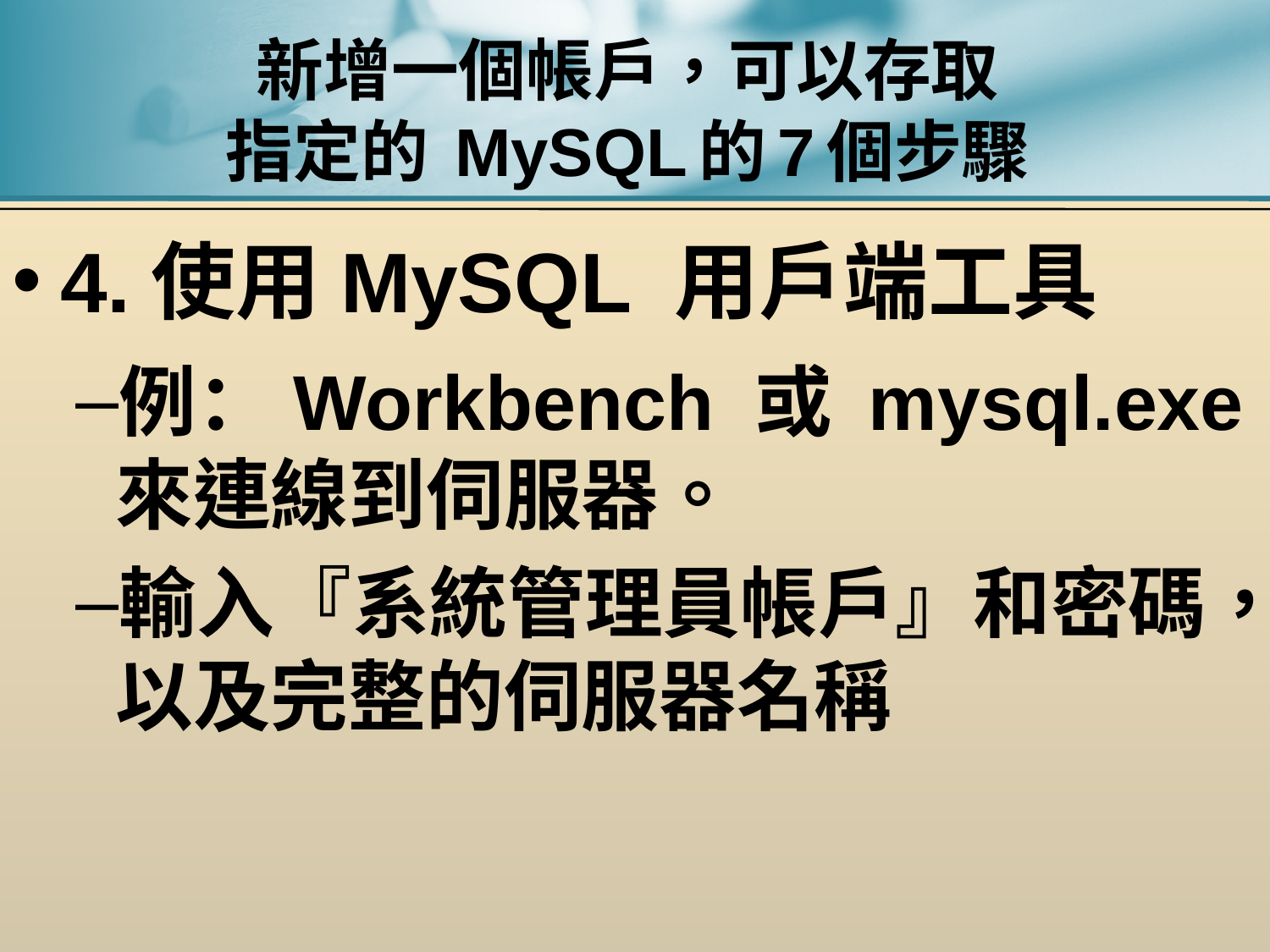

# 新增一個帳戶，可以存取 指定的 MySQL的7個步驟
4.使用MySQL 用戶端工具
例：Workbench 或 mysql.exe 來連線到伺服器。
輸入『系統管理員帳戶』和密碼，以及完整的伺服器名稱